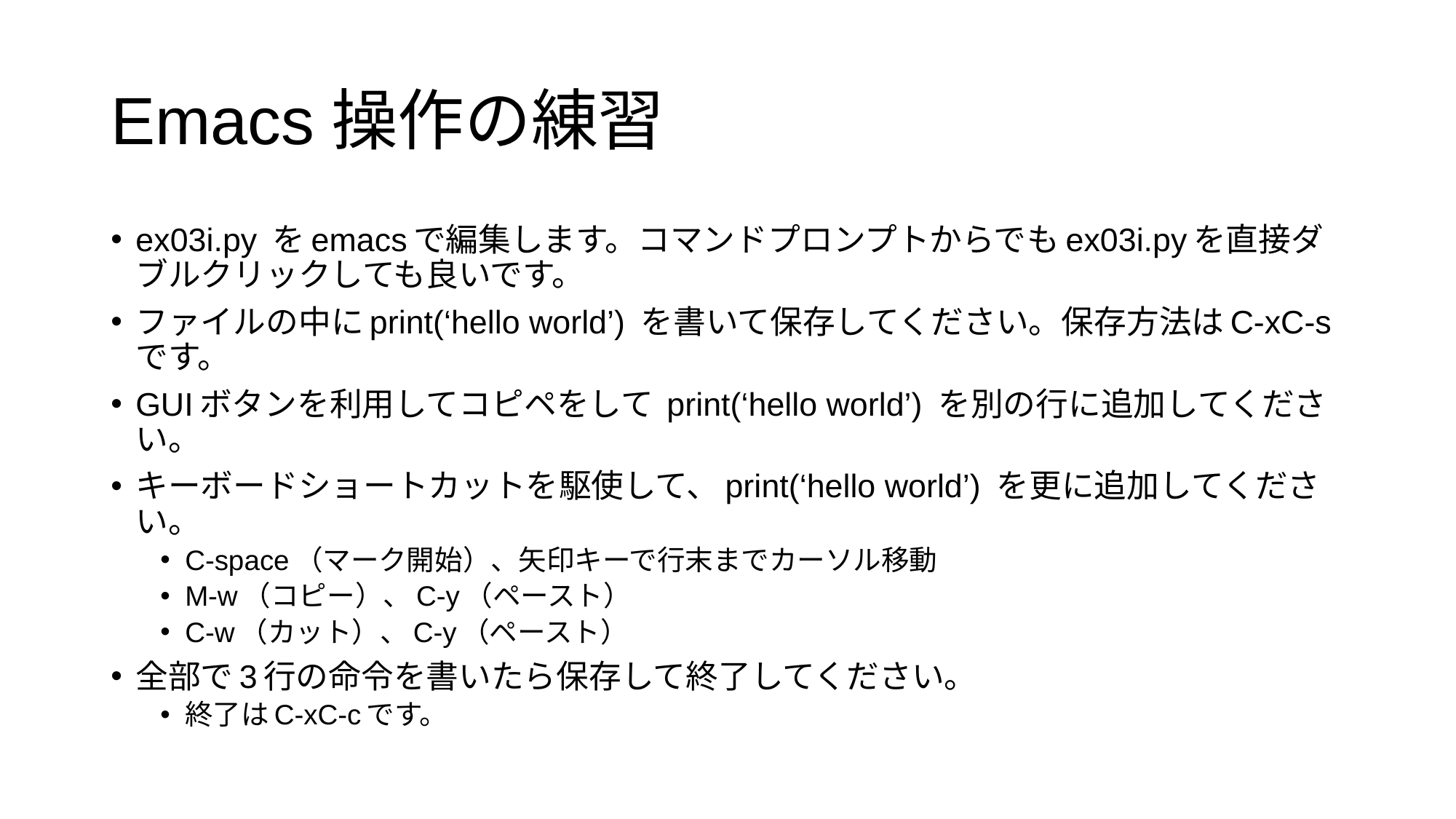

# Emacs操作の練習
ex03i.py をemacsで編集します。コマンドプロンプトからでもex03i.pyを直接ダブルクリックしても良いです。
ファイルの中にprint(‘hello world’) を書いて保存してください。保存方法はC-xC-s です。
GUIボタンを利用してコピペをして print(‘hello world’) を別の行に追加してください。
キーボードショートカットを駆使して、print(‘hello world’) を更に追加してください。
C-space（マーク開始）、矢印キーで行末までカーソル移動
M-w（コピー）、C-y（ペースト）
C-w（カット）、C-y（ペースト）
全部で3行の命令を書いたら保存して終了してください。
終了はC-xC-cです。